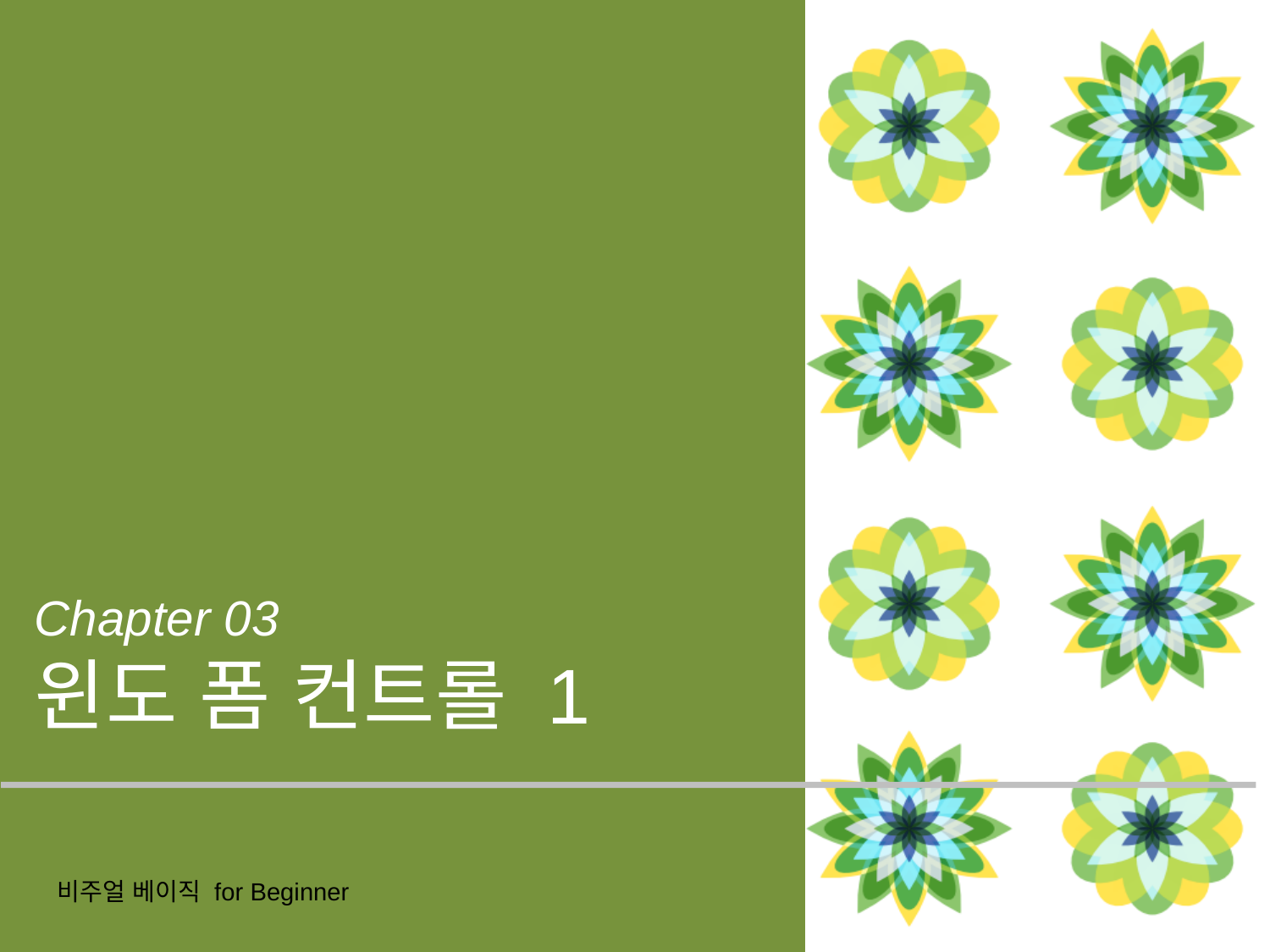

# Chapter 03 윈도 폼 컨트롤 1